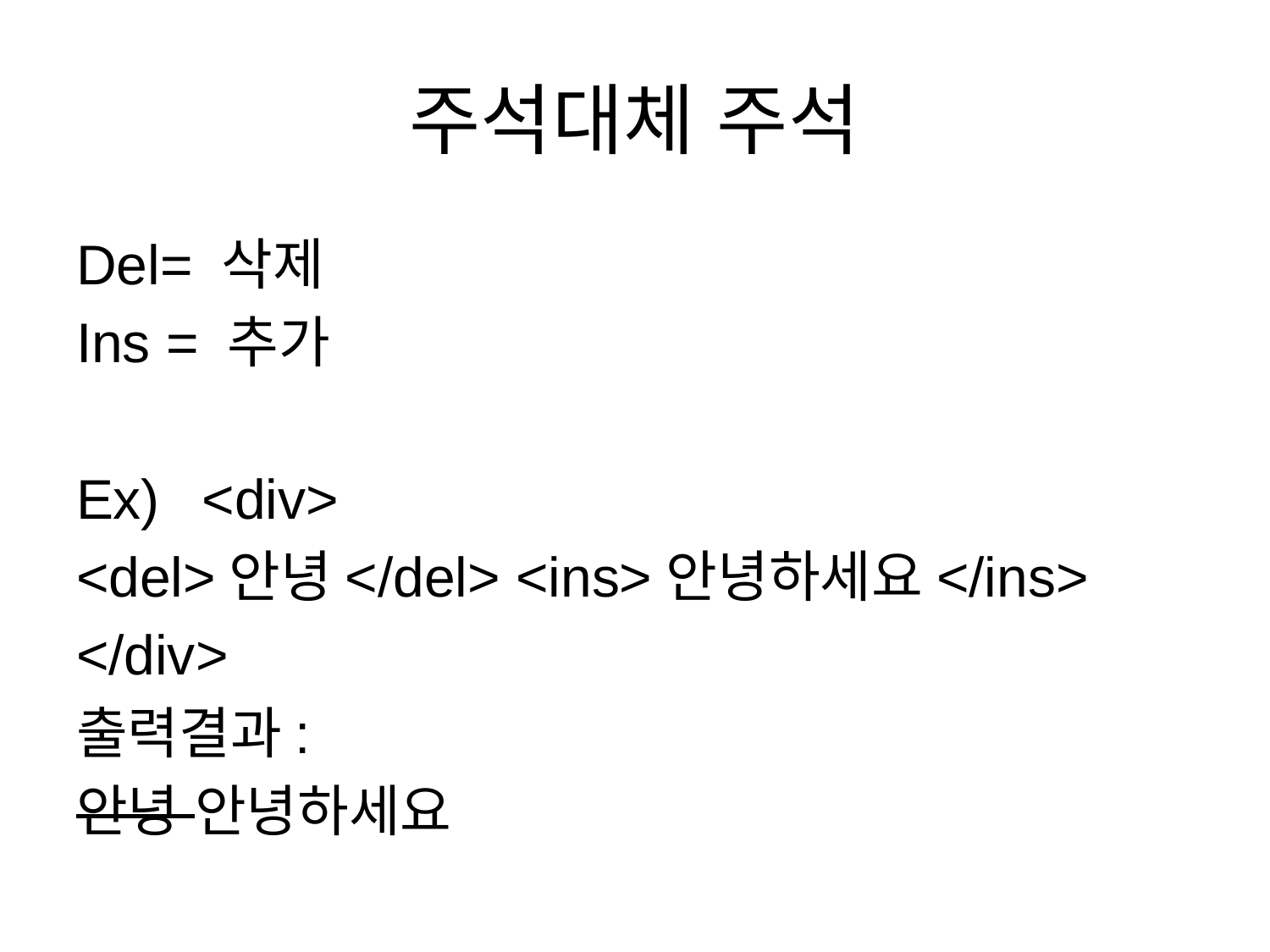

# 주석대체 주석
Del= 삭제
Ins = 추가

Ex)	<div>
<del>안녕</del> <ins>안녕하세요</ins>
</div>
출력결과:
안녕 안녕하세요